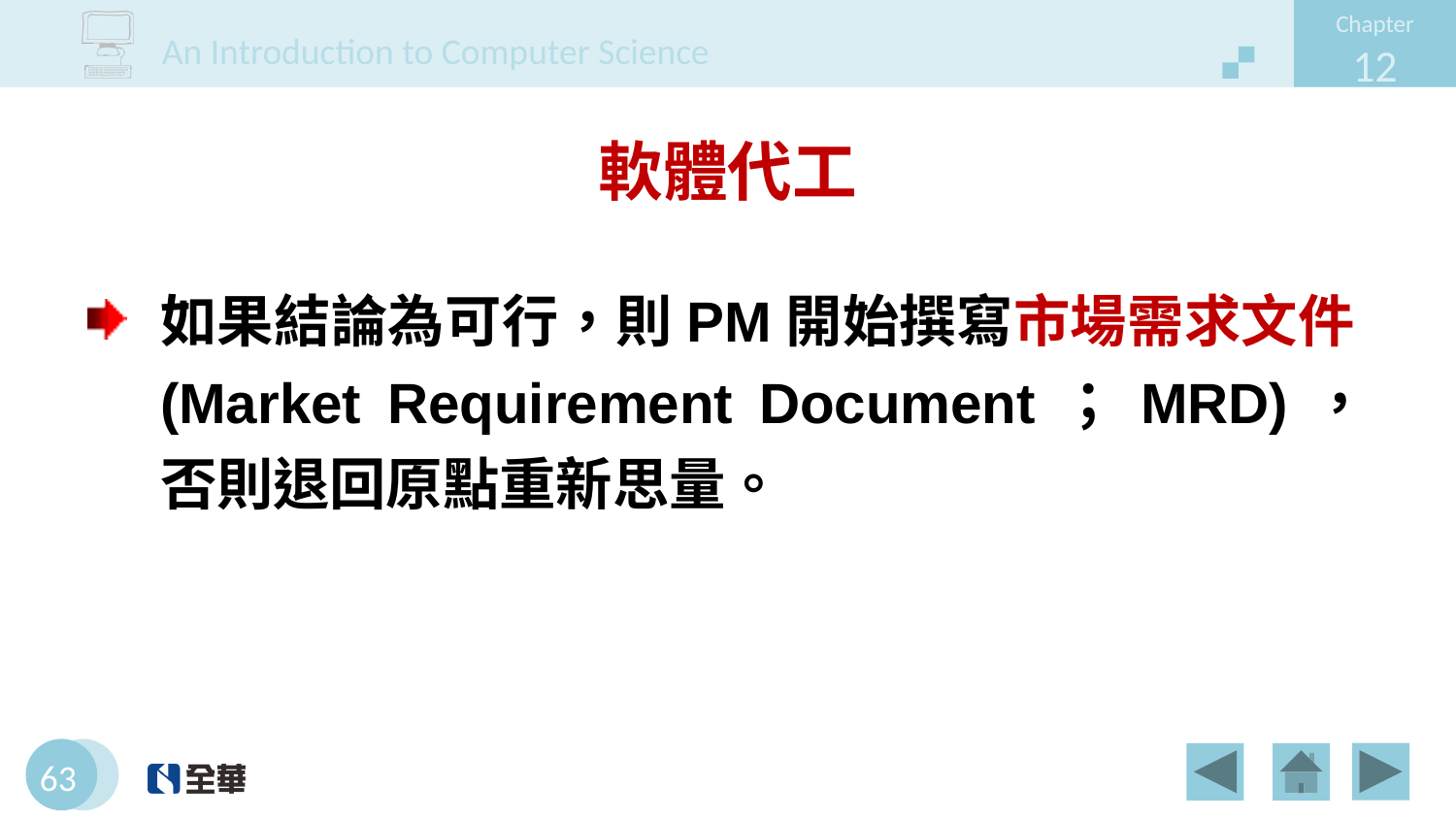

# 軟體代工
如果結論為可行，則PM開始撰寫市場需求文件(Market Requirement Document；MRD)，否則退回原點重新思量。